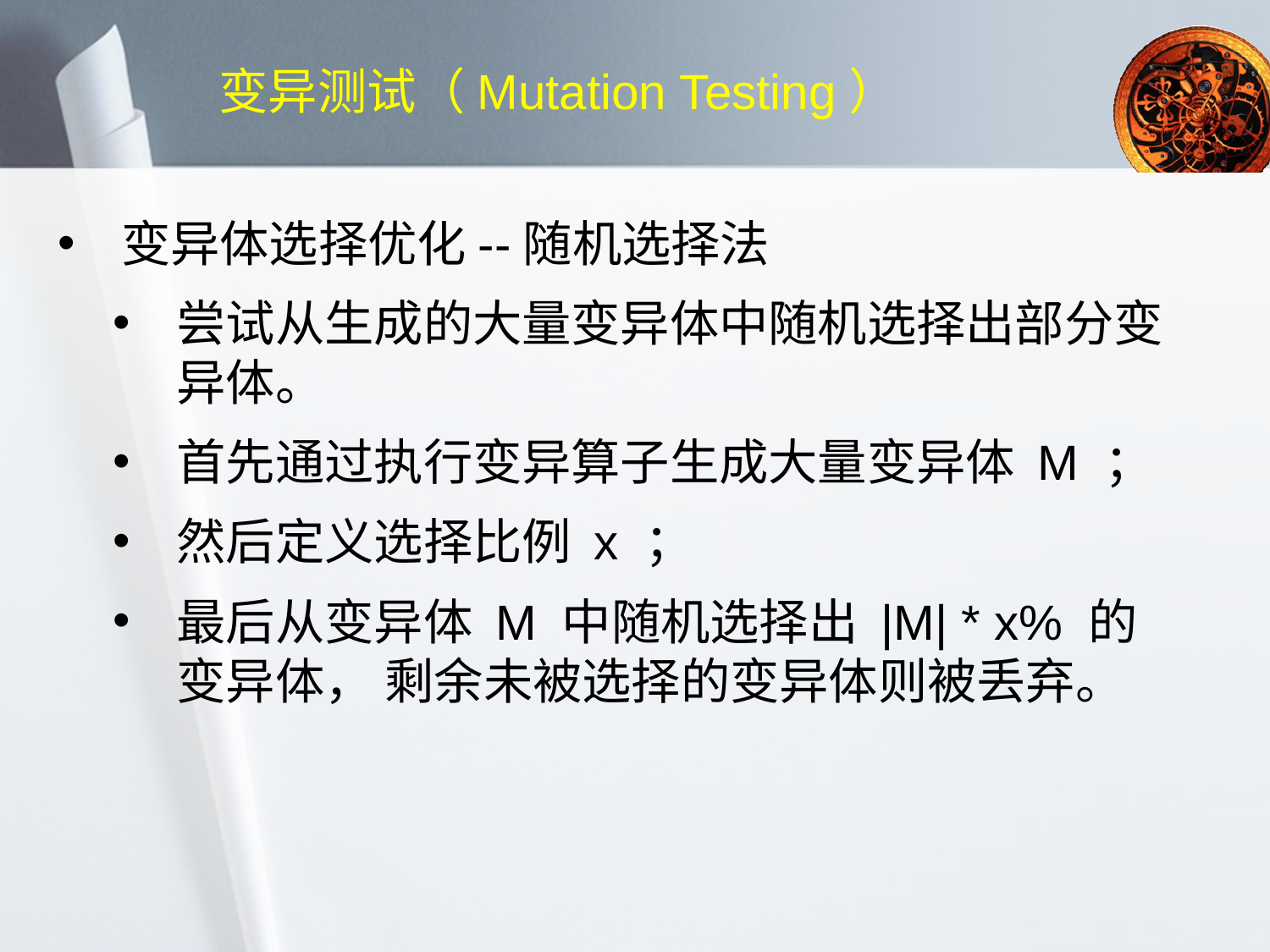

# 变异测试（Mutation Testing）
变异体选择优化--随机选择法
尝试从生成的大量变异体中随机选择出部分变异体。
首先通过执行变异算子生成大量变异体 M ；
然后定义选择比例 x ；
最后从变异体 M 中随机选择出 |M| * x% 的变异体， 剩余未被选择的变异体则被丢弃。